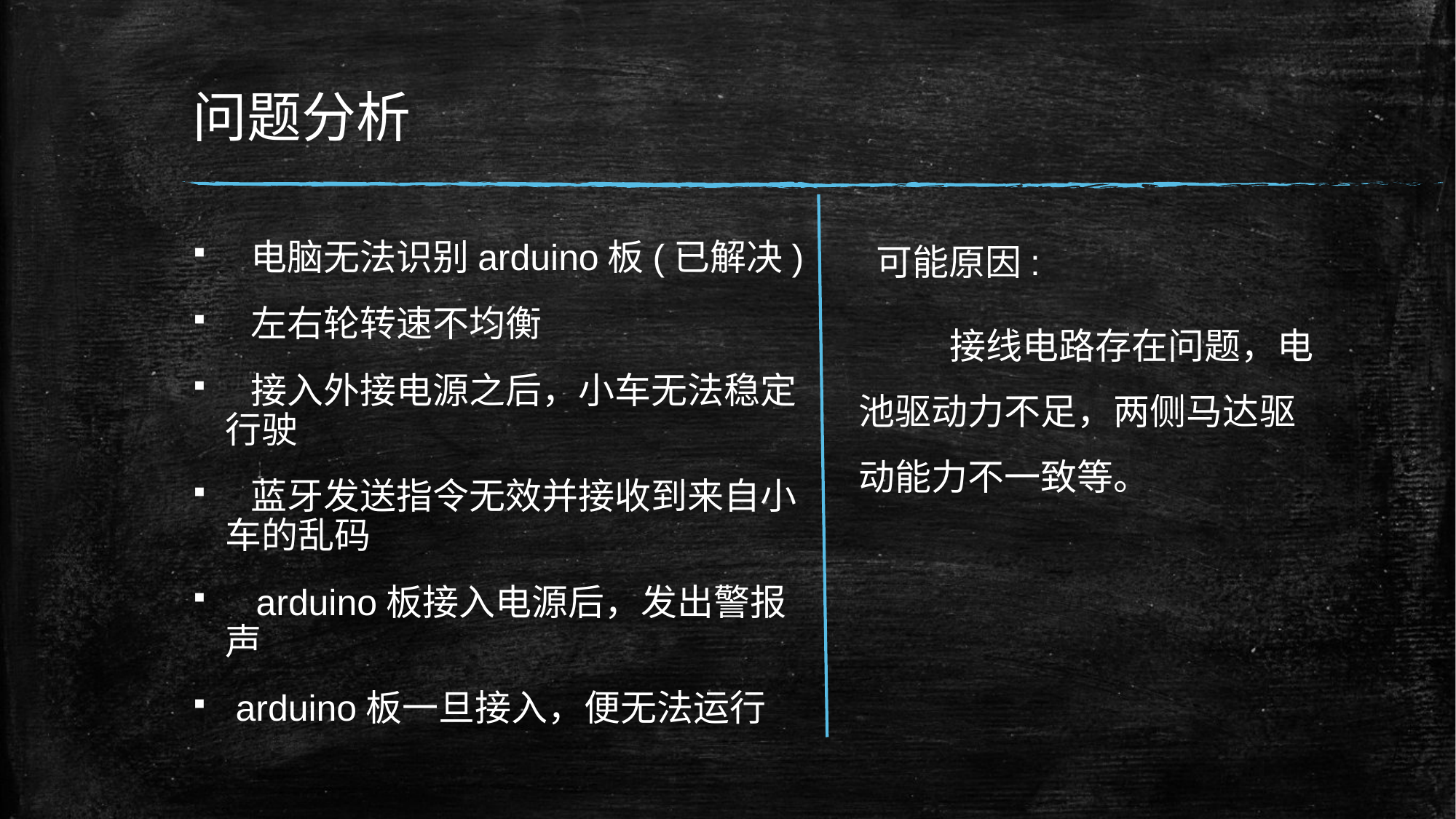

# 问题分析
 可能原因:
          接线电路存在问题，电池驱动力不足，两侧马达驱动能力不一致等。
  电脑无法识别arduino板(已解决)
  左右轮转速不均衡
  接入外接电源之后，小车无法稳定行驶
  蓝牙发送指令无效并接收到来自小车的乱码
   arduino板接入电源后，发出警报声
 arduino板一旦接入，便无法运行